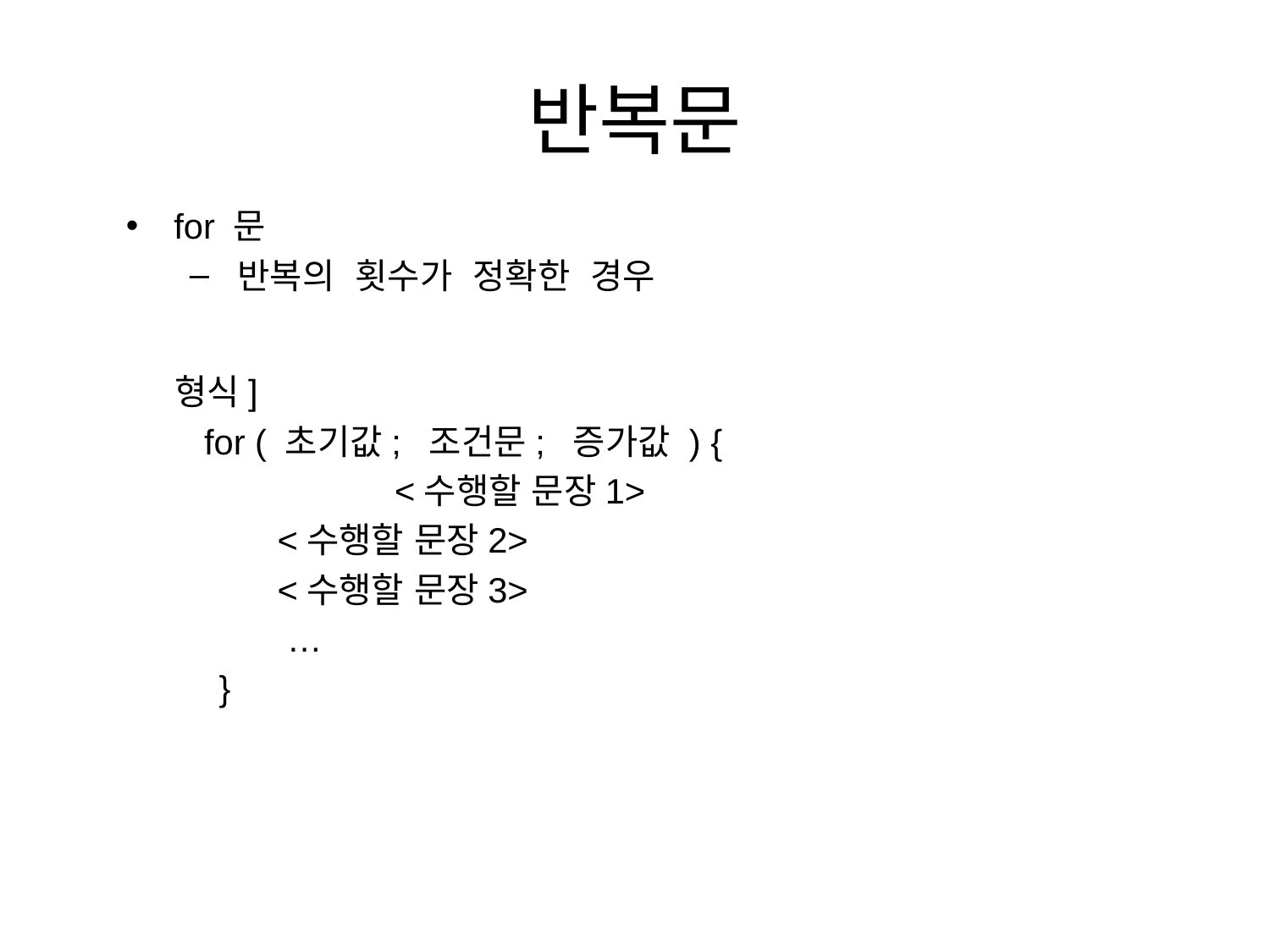

# 반복문
for 문
반복의  횟수가  정확한  경우

    형식]
        for ( 초기값;  조건문;  증가값 ) {
	        <수행할 문장1>
         <수행할 문장2>
         <수행할 문장3>
          …
   }